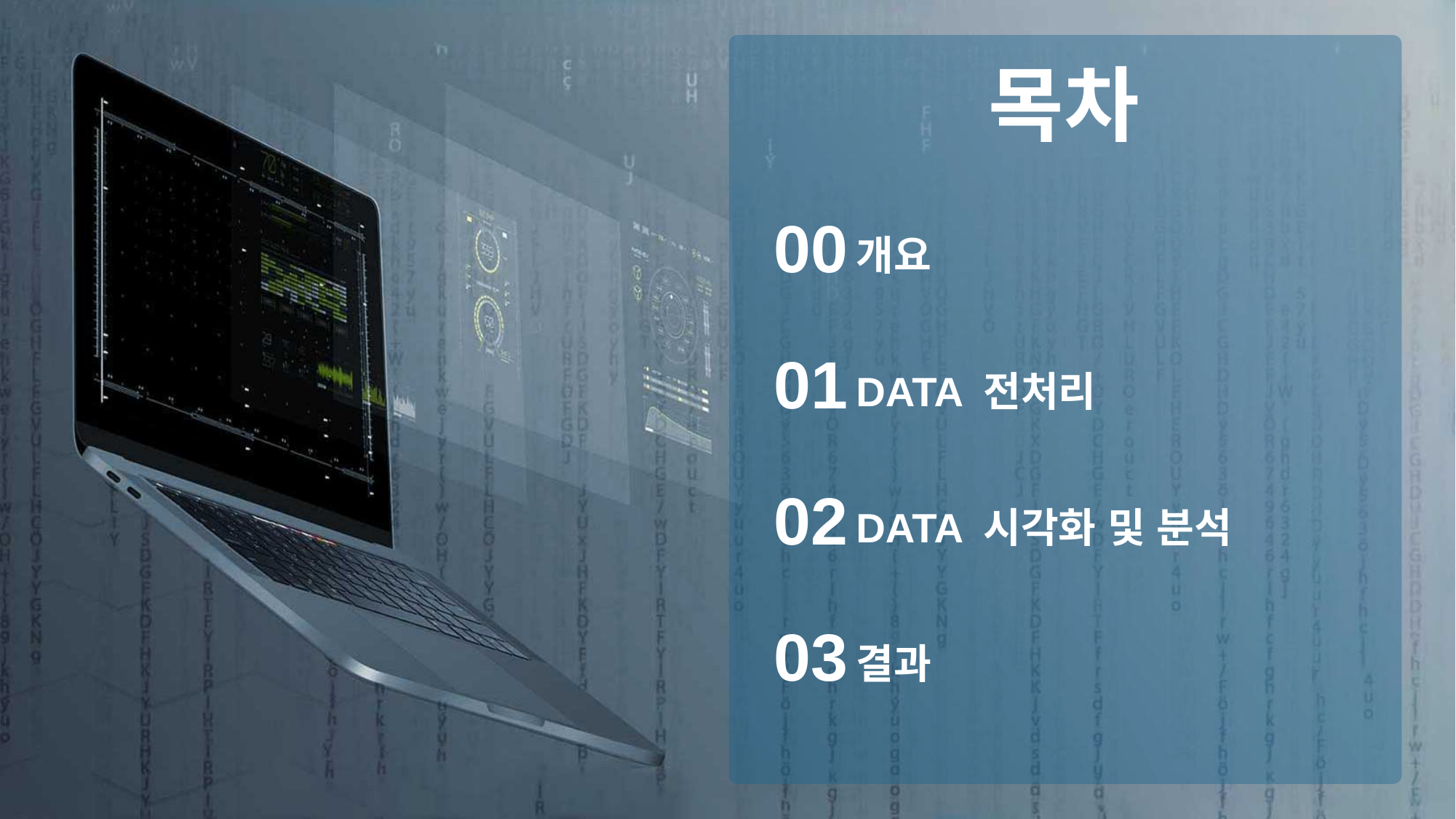

목차
00
개요
01
DATA 전처리
02
DATA 시각화 및 분석
03
결과